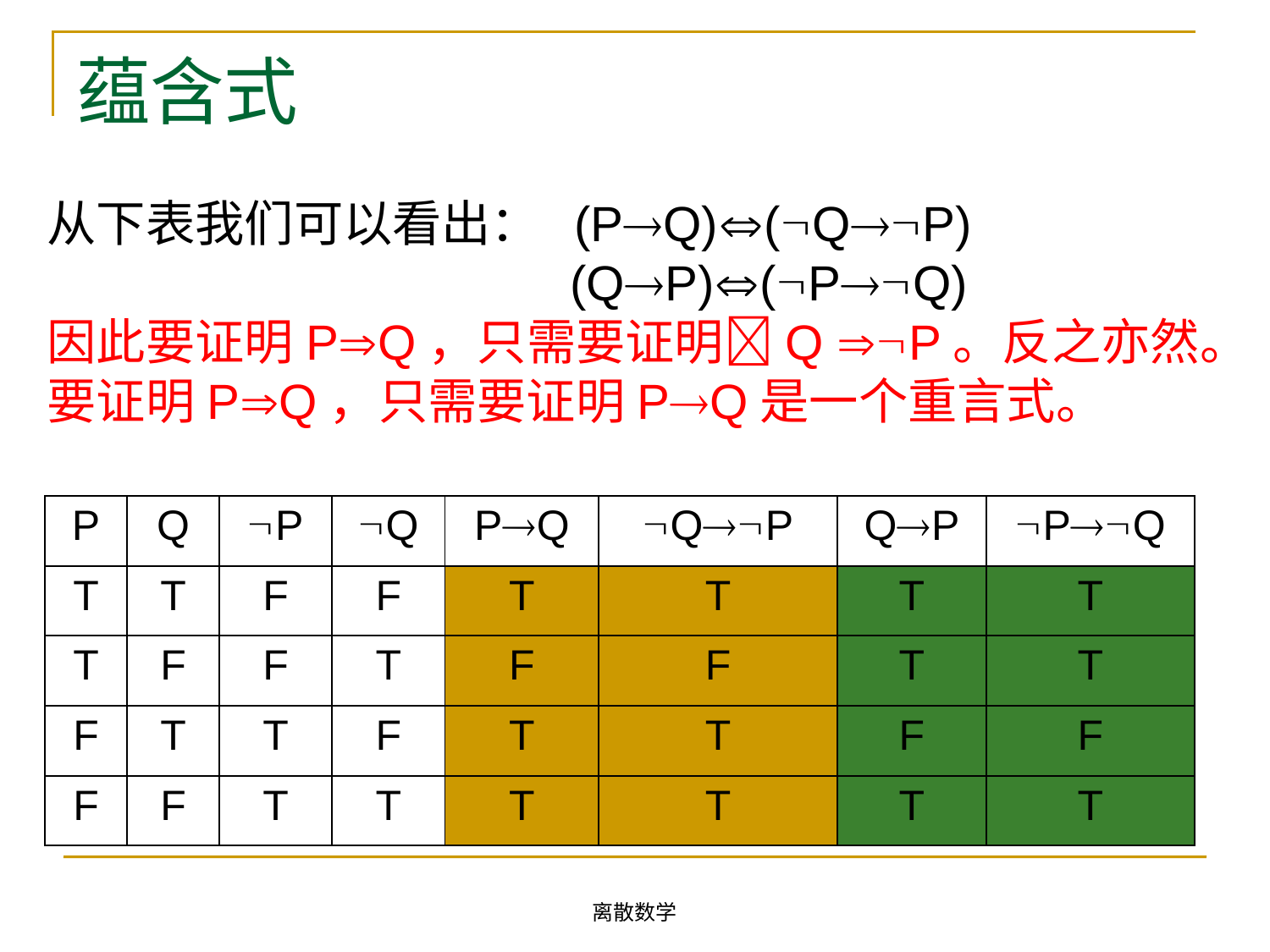

# 蕴含式
从下表我们可以看出：  (P→Q)⇔(¬Q→¬P)
                                      (Q→P)⇔(¬P→¬Q)
因此要证明P⇒Q，只需要证明¬Q ⇒¬P。反之亦然。要证明P⇒Q，只需要证明P→Q是一个重言式。
| P | Q | ¬P | ¬Q | P→Q | ¬Q→¬P | Q→P | ¬P→¬Q |
| --- | --- | --- | --- | --- | --- | --- | --- |
| T | T | F | F | T | T | T | T |
| T | F | F | T | F | F | T | T |
| F | T | T | F | T | T | F | F |
| F | F | T | T | T | T | T | T |

127
离散数学